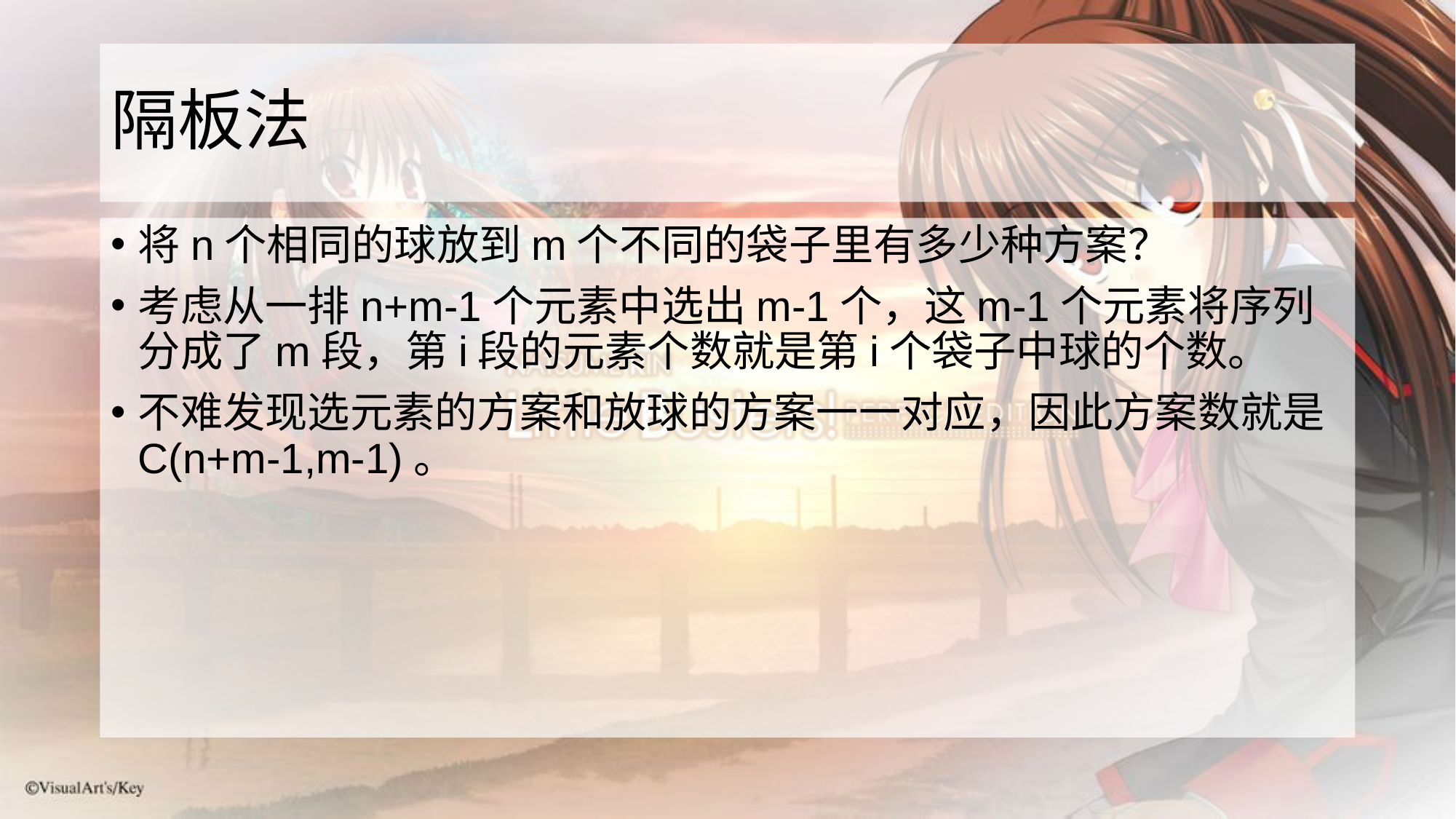

# 隔板法
将n个相同的球放到m个不同的袋子里有多少种方案？
考虑从一排n+m-1个元素中选出m-1个，这m-1个元素将序列分成了m段，第i段的元素个数就是第i个袋子中球的个数。
不难发现选元素的方案和放球的方案一一对应，因此方案数就是C(n+m-1,m-1)。